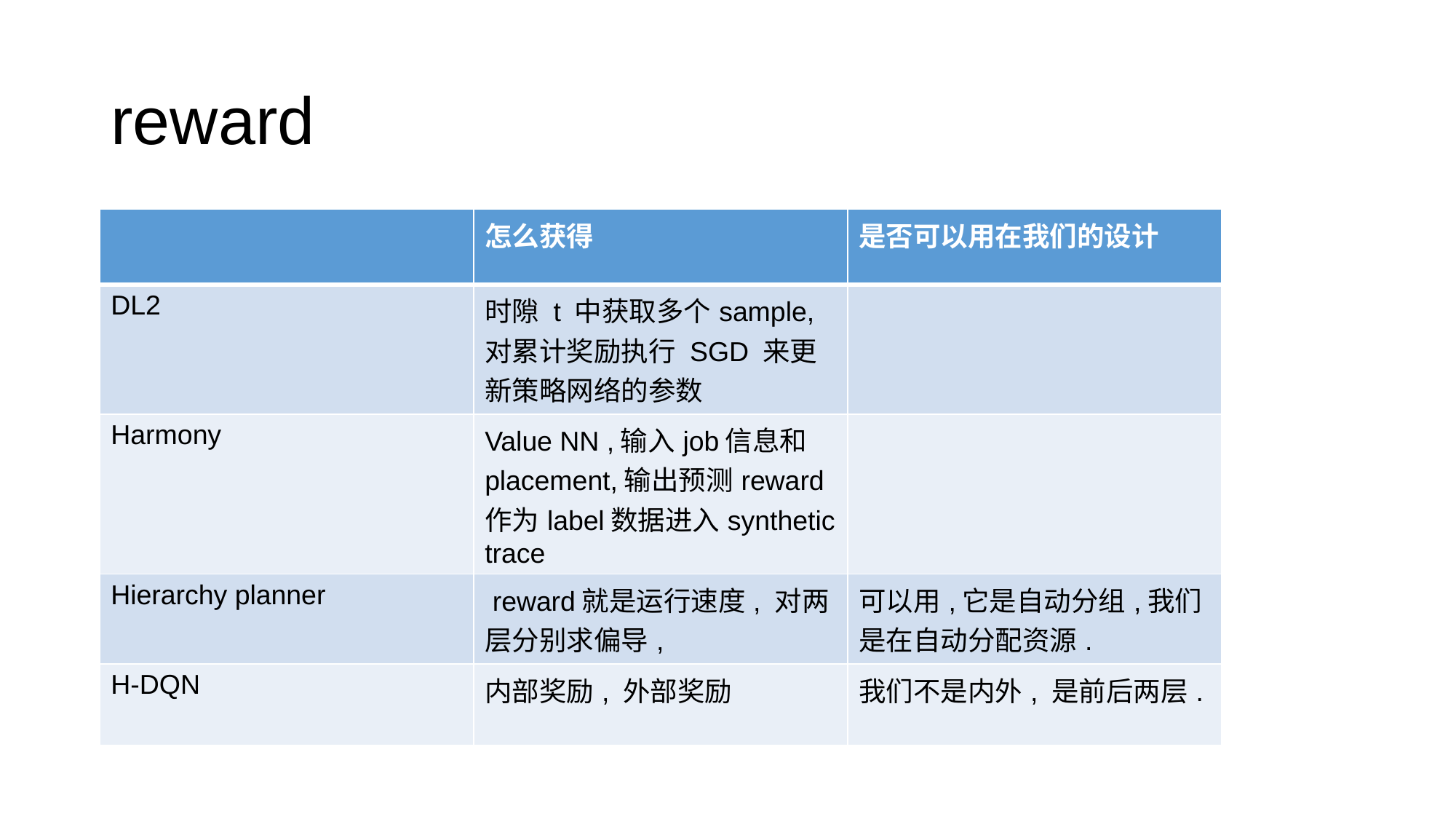

# reward
|  | 怎么获得 | 是否可以用在我们的设计 |
| --- | --- | --- |
| DL2 | 时隙 t 中获取多个sample,对累计奖励执行 SGD 来更新策略网络的参数 |  |
| Harmony | Value NN ,输入job信息和placement,输出预测reward 作为label数据进入synthetic trace |  |
| Hierarchy planner | reward就是运行速度, 对两层分别求偏导, | 可以用,它是自动分组,我们是在自动分配资源. |
| H-DQN | 内部奖励, 外部奖励 | 我们不是内外, 是前后两层. |